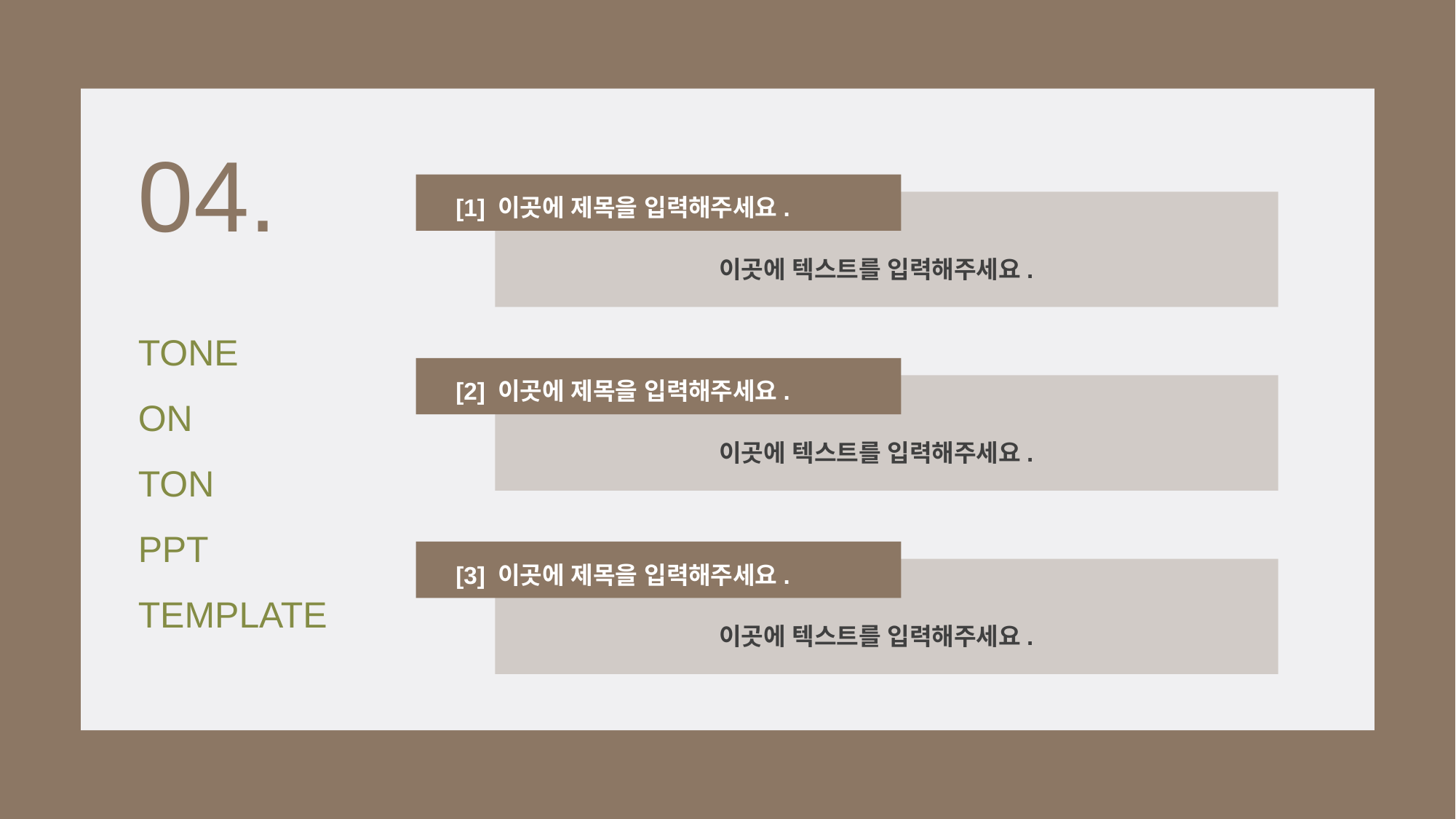

04.
[1] 이곳에 제목을 입력해주세요.

이곳에 텍스트를 입력해주세요.
TONE
ON
TON
PPT
TEMPLATE
[2] 이곳에 제목을 입력해주세요.

이곳에 텍스트를 입력해주세요.
[3] 이곳에 제목을 입력해주세요.

이곳에 텍스트를 입력해주세요.